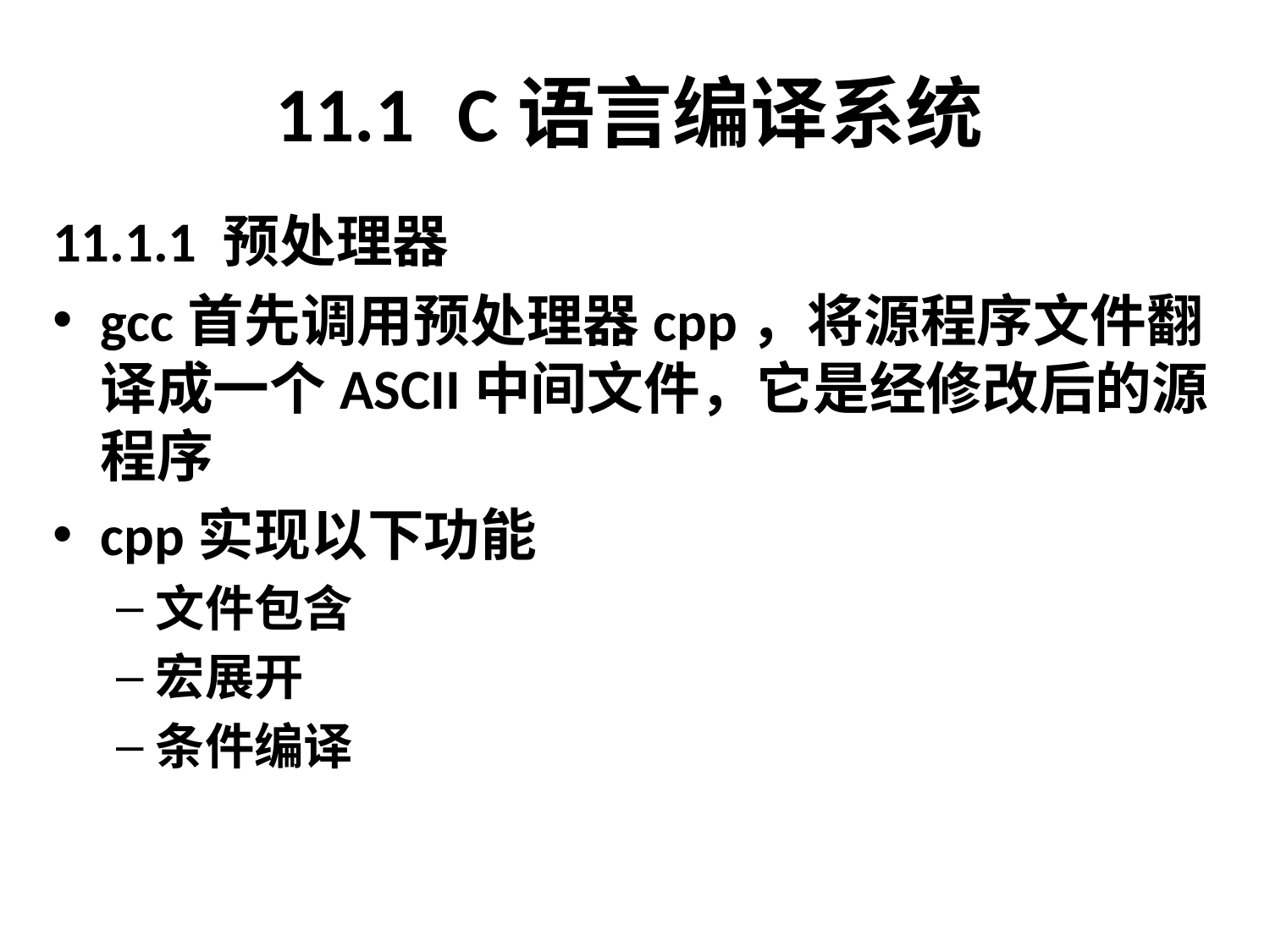

# 11.1  C语言编译系统
11.1.1 预处理器
gcc首先调用预处理器cpp，将源程序文件翻译成一个ASCII中间文件，它是经修改后的源程序
cpp实现以下功能
文件包含
宏展开
条件编译